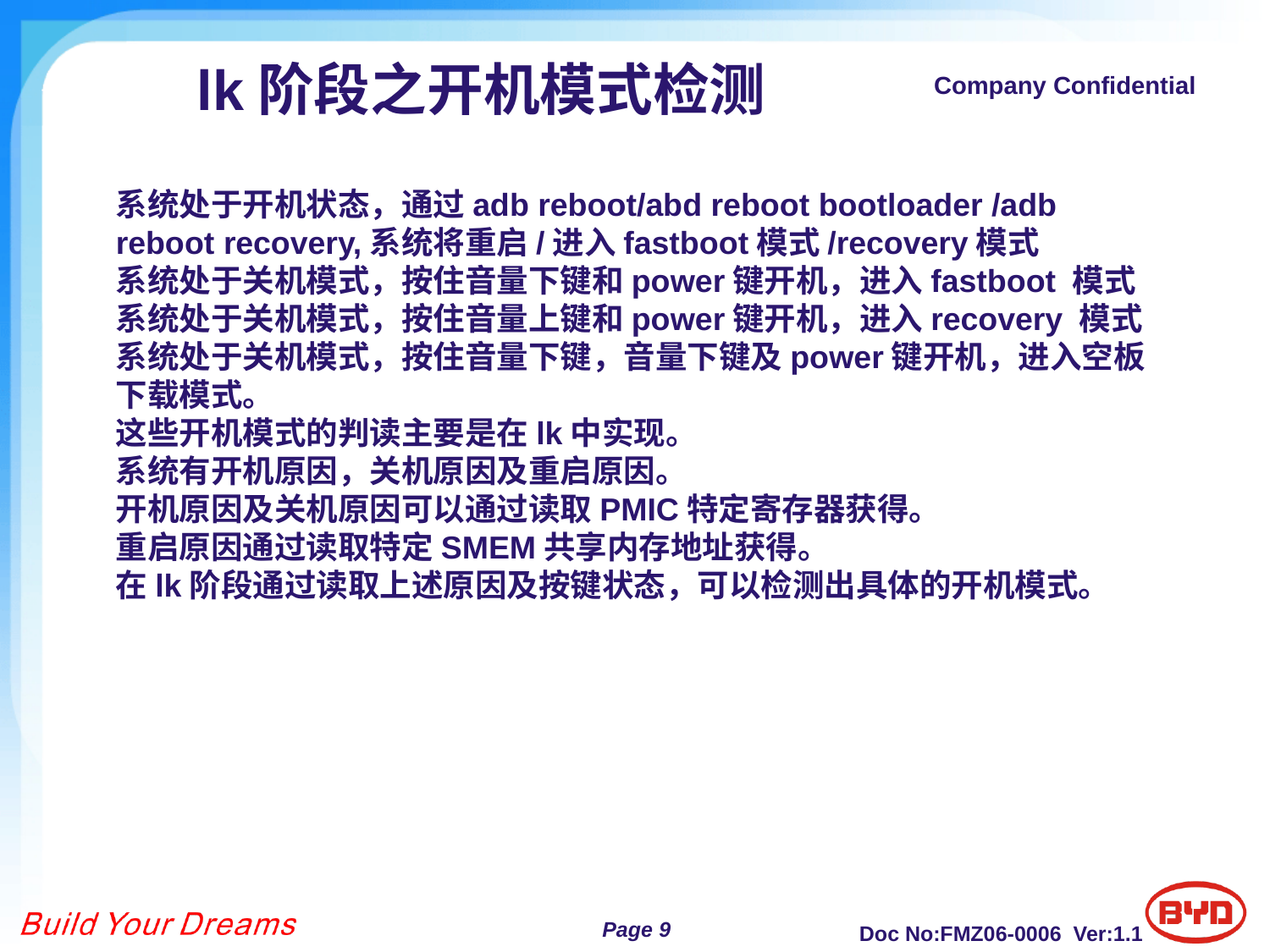

# lk阶段之开机模式检测

系统处于开机状态，通过adb reboot/abd reboot bootloader /adb reboot recovery,系统将重启/进入fastboot模式/recovery模式
系统处于关机模式，按住音量下键和power键开机，进入fastboot 模式
系统处于关机模式，按住音量上键和power键开机，进入recovery 模式
系统处于关机模式，按住音量下键，音量下键及power键开机，进入空板下载模式。
这些开机模式的判读主要是在lk中实现。
系统有开机原因，关机原因及重启原因。
开机原因及关机原因可以通过读取PMIC特定寄存器获得。
重启原因通过读取特定SMEM共享内存地址获得。
在lk阶段通过读取上述原因及按键状态，可以检测出具体的开机模式。